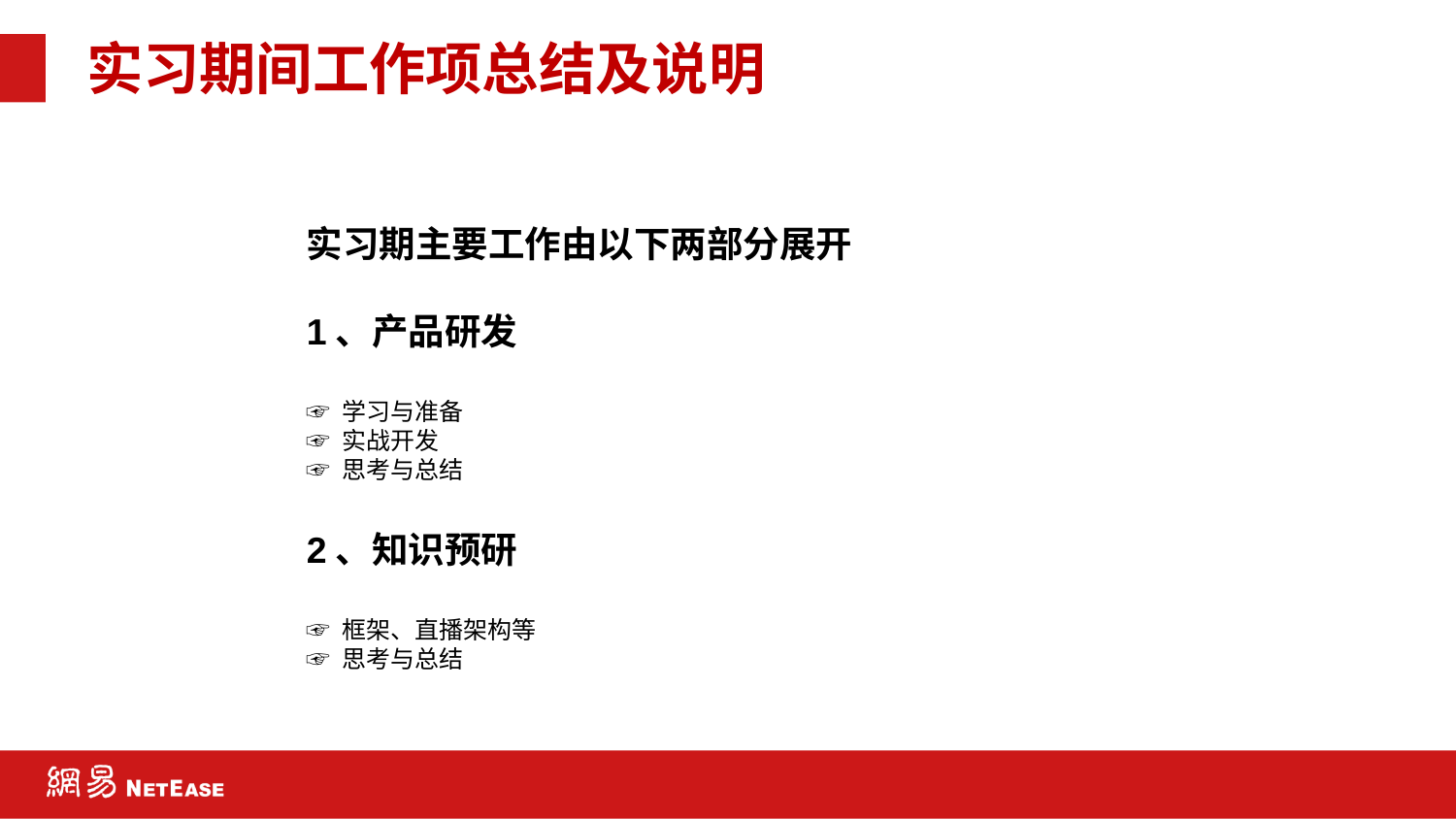

# 实习期间工作项总结及说明
实习期主要工作由以下两部分展开

1、产品研发

☞ 学习与准备
☞ 实战开发
☞ 思考与总结

2、知识预研

☞ 框架、直播架构等
☞ 思考与总结